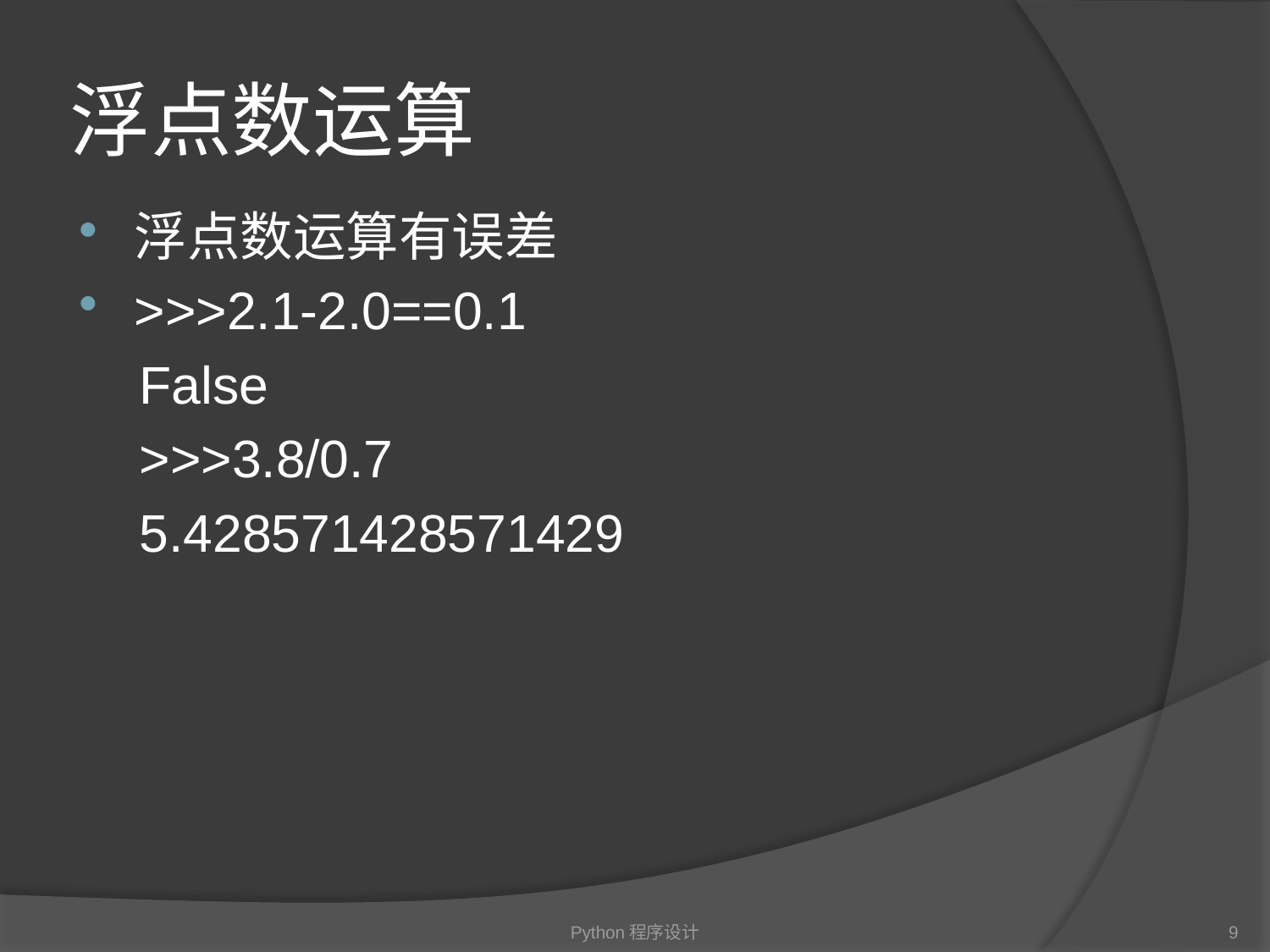

# 浮点数运算
浮点数运算有误差
>>>2.1-2.0==0.1
    False
    >>>3.8/0.7
    5.428571428571429

Python程序设计
9